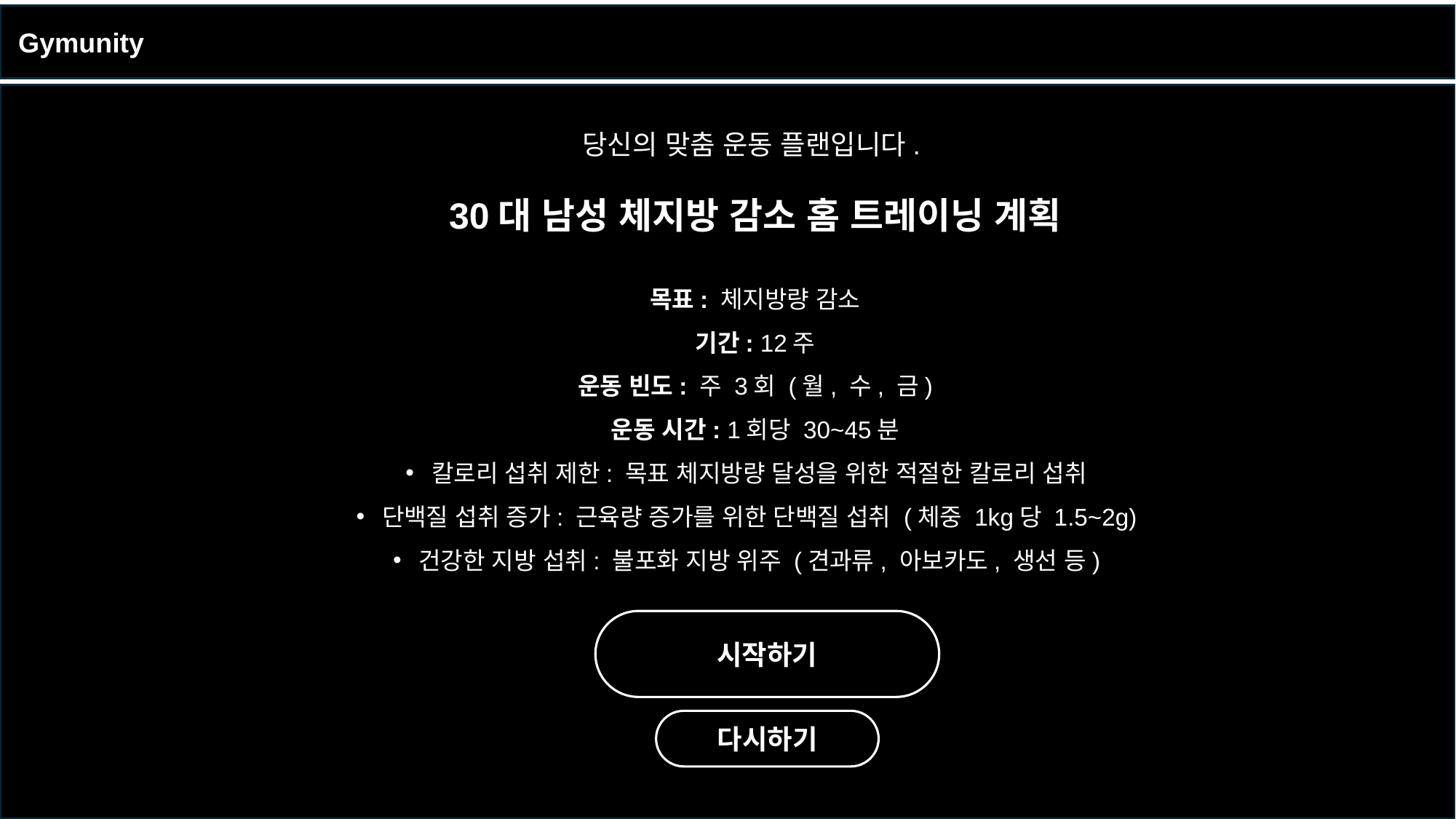

Gymunity

당신의 맞춤 운동 플랜입니다.

30대 남성 체지방 감소 홈 트레이닝 계획

목표: 체지방량 감소
기간: 12주
운동 빈도: 주 3회 (월, 수, 금)
운동 시간: 1회당 30~45분
칼로리 섭취 제한: 목표 체지방량 달성을 위한 적절한 칼로리 섭취
단백질 섭취 증가: 근육량 증가를 위한 단백질 섭취 (체중 1kg당 1.5~2g)
건강한 지방 섭취: 불포화 지방 위주 (견과류, 아보카도, 생선 등)

시작하기
다시하기